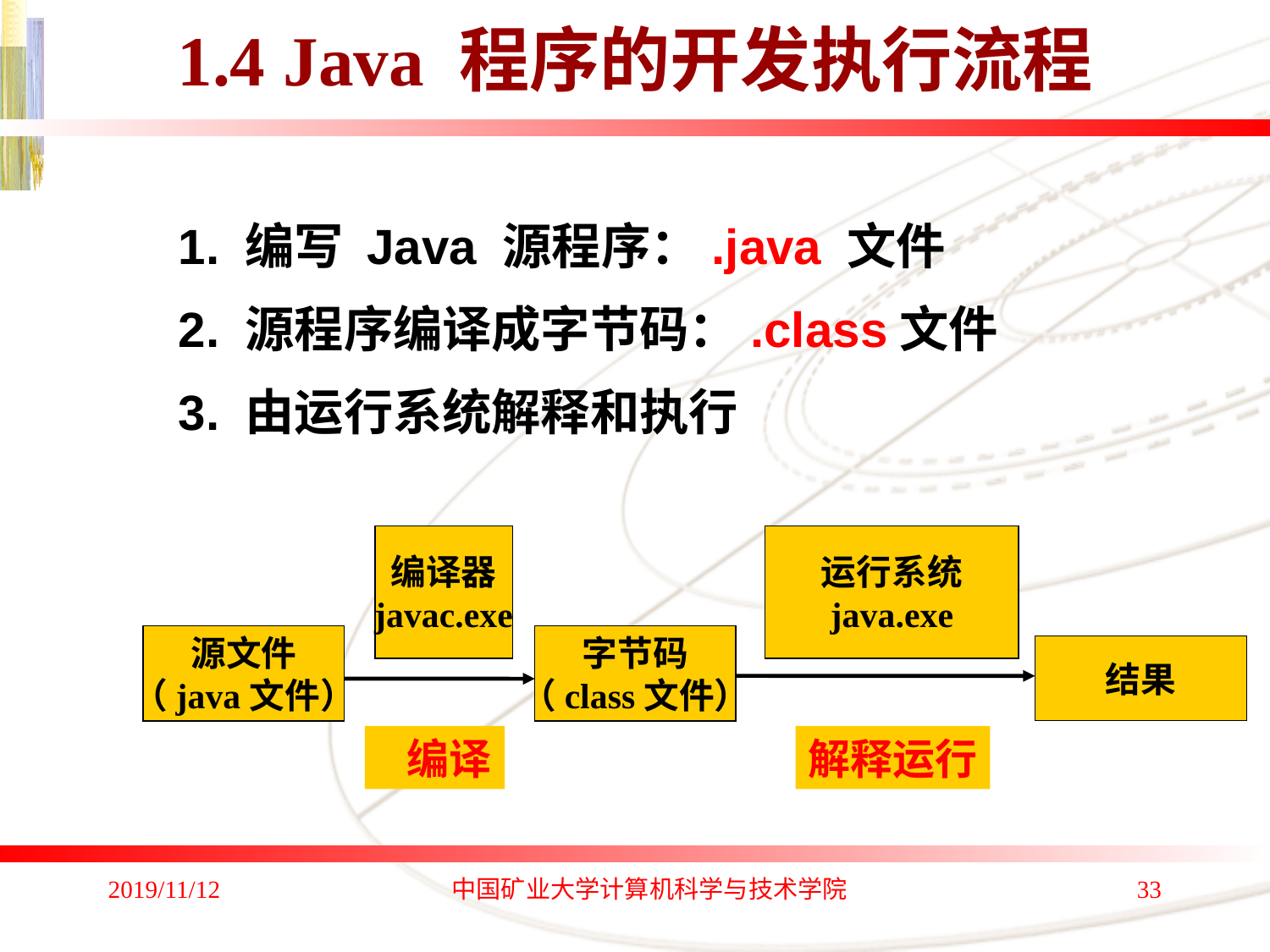

# 1.4 Java 程序的开发执行流程
  1. 编写 Java 源程序：.java 文件
  2. 源程序编译成字节码：.class文件
  3. 由运行系统解释和执行

编译器
javac.exe
运行系统
java.exe
源文件
（java文件）
字节码
（class文件）
结果

  编译
解释运行
2019/11/12
中国矿业大学计算机科学与技术学院
33